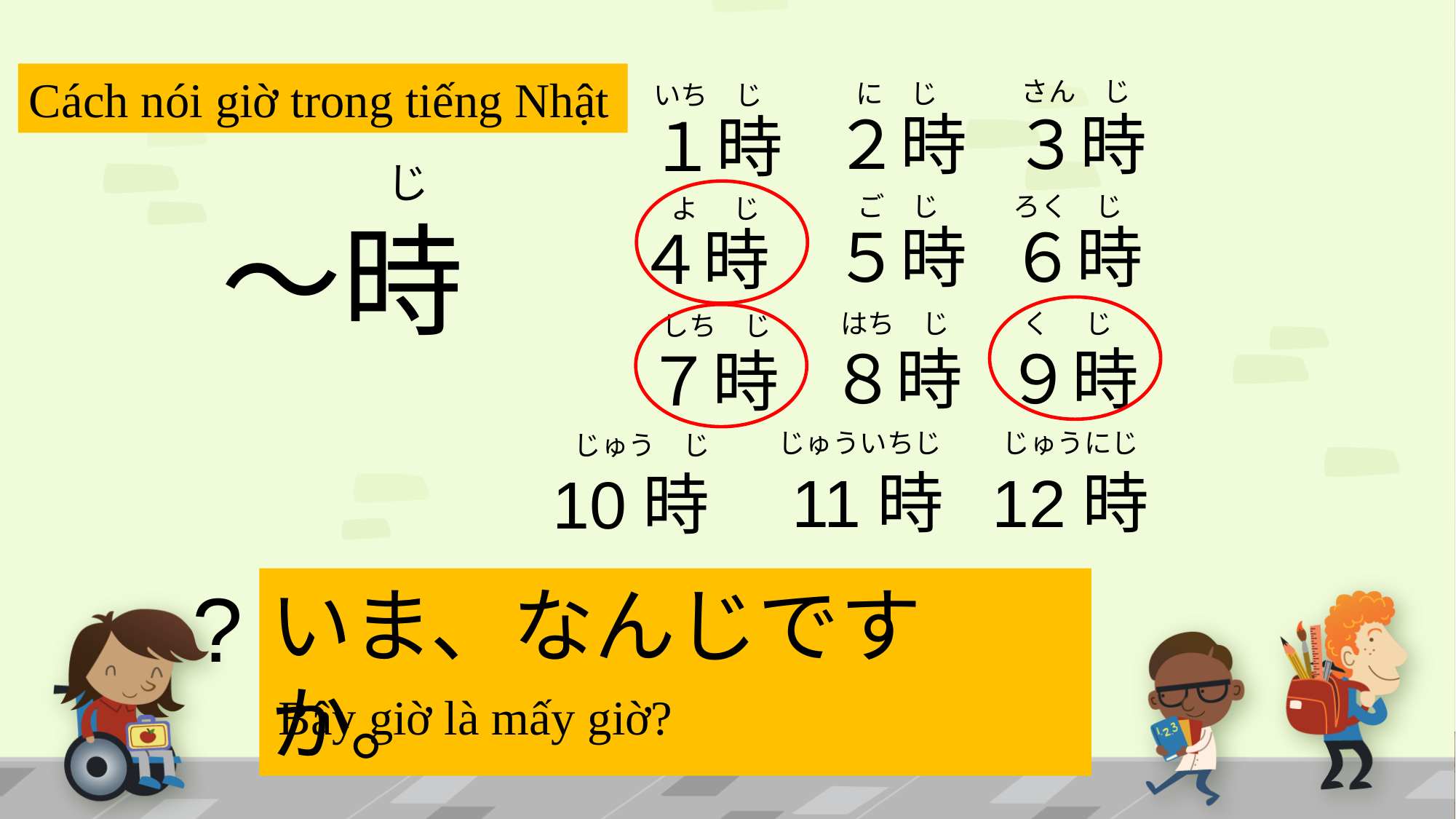

Cách nói giờ trong tiếng Nhật
さん　じ
に　じ
いち　じ
２時
３時
１時
じ

ご　じ
ろく　じ
よ　 じ
～時
５時
６時
４時

はち　じ
く　 じ
しち　じ

８時
９時
７時
じゅういちじ
じゅうにじ
じゅう　じ
11時
12時
10時
?
いま、なんじですか。
Bây giờ là mấy giờ?